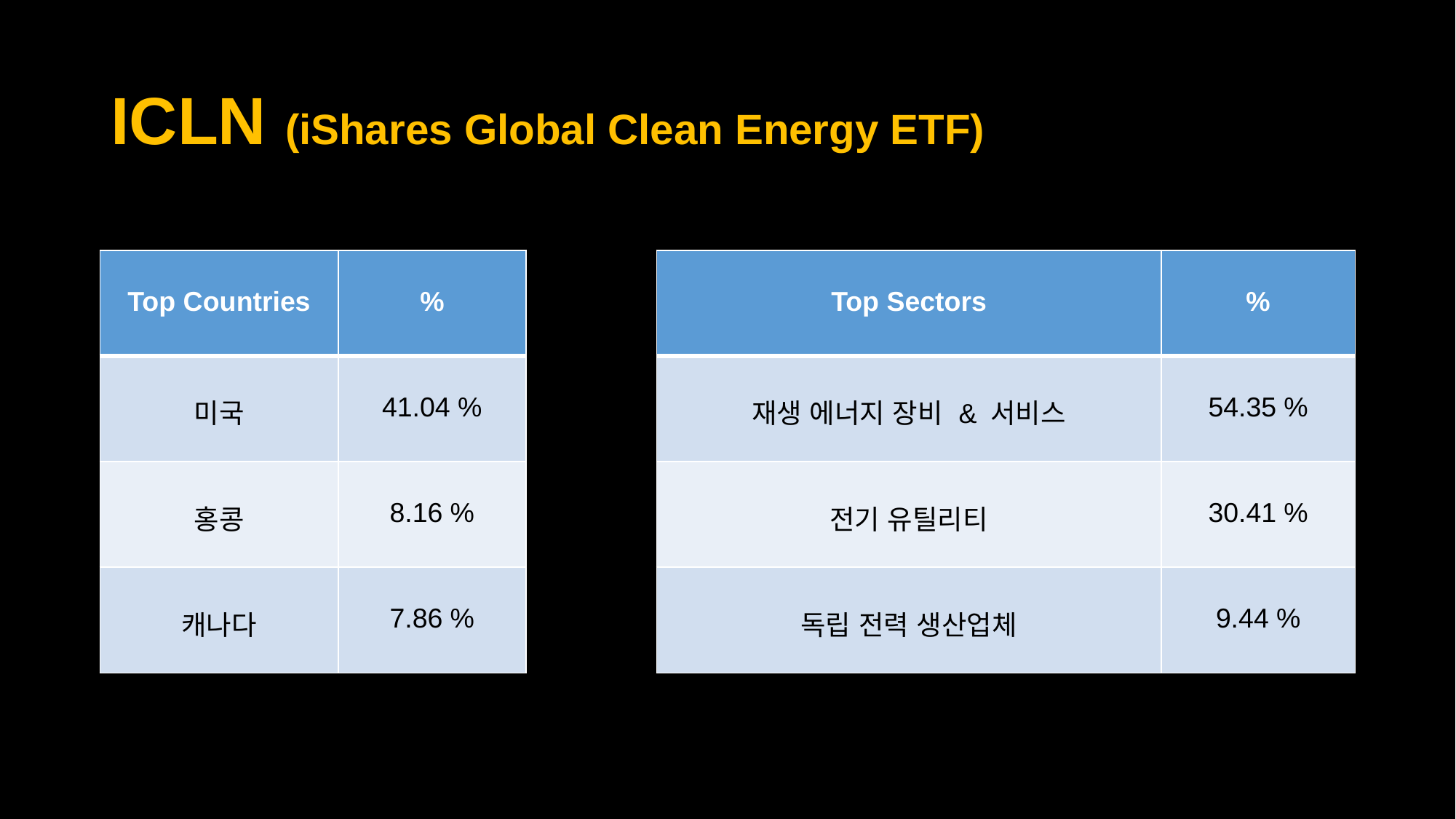

# ICLN (iShares Global Clean Energy ETF)
| Top Countries | % |
| --- | --- |
| 미국 | 41.04 % |
| 홍콩 | 8.16 % |
| 캐나다 | 7.86 % |
| Top Sectors | % |
| --- | --- |
| 재생 에너지 장비 & 서비스 | 54.35 % |
| 전기 유틸리티 | 30.41 % |
| 독립 전력 생산업체 | 9.44 % |